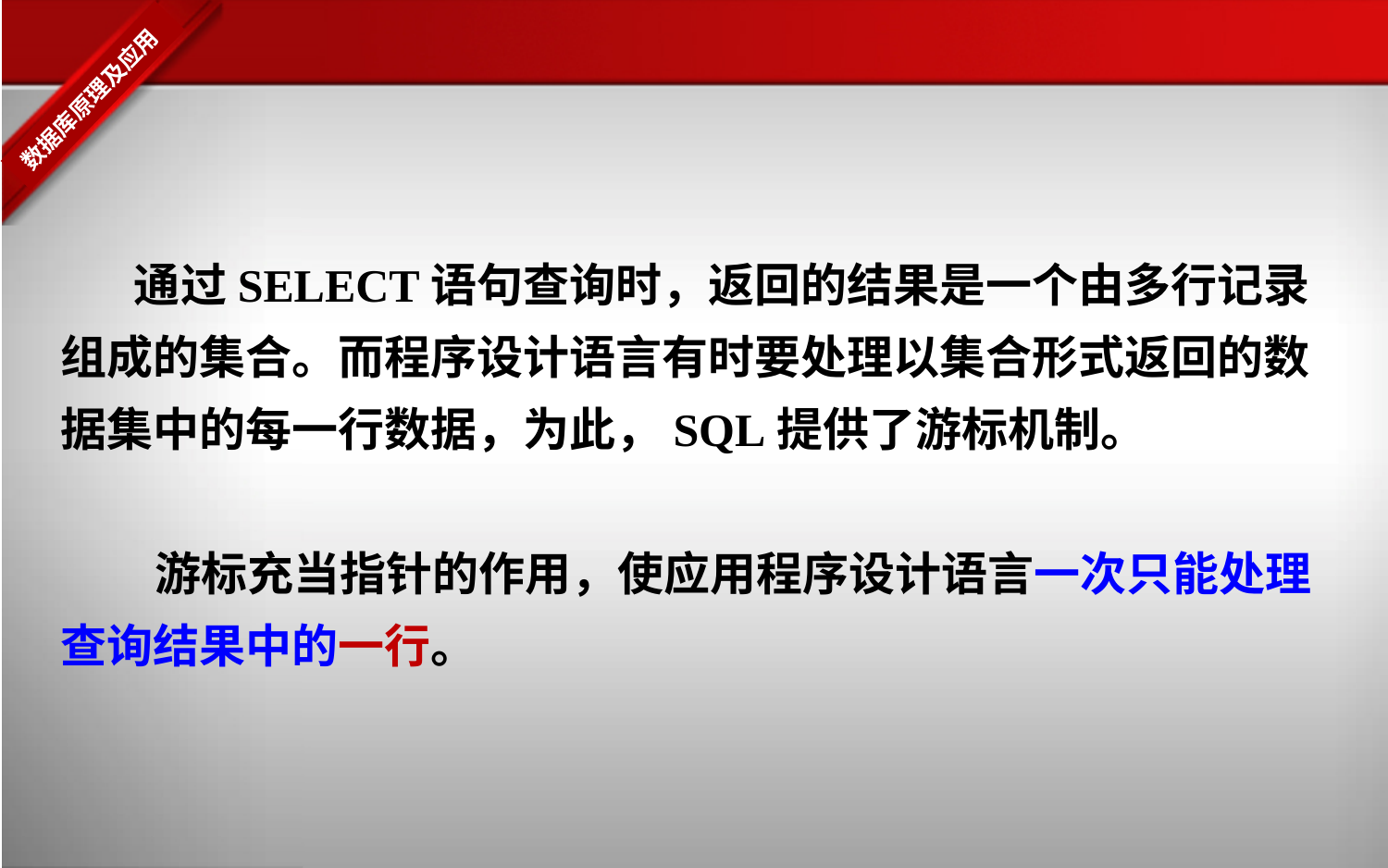

通过SELECT语句查询时，返回的结果是一个由多行记录组成的集合。而程序设计语言有时要处理以集合形式返回的数据集中的每一行数据，为此，SQL提供了游标机制。
        游标充当指针的作用，使应用程序设计语言一次只能处理查询结果中的一行。